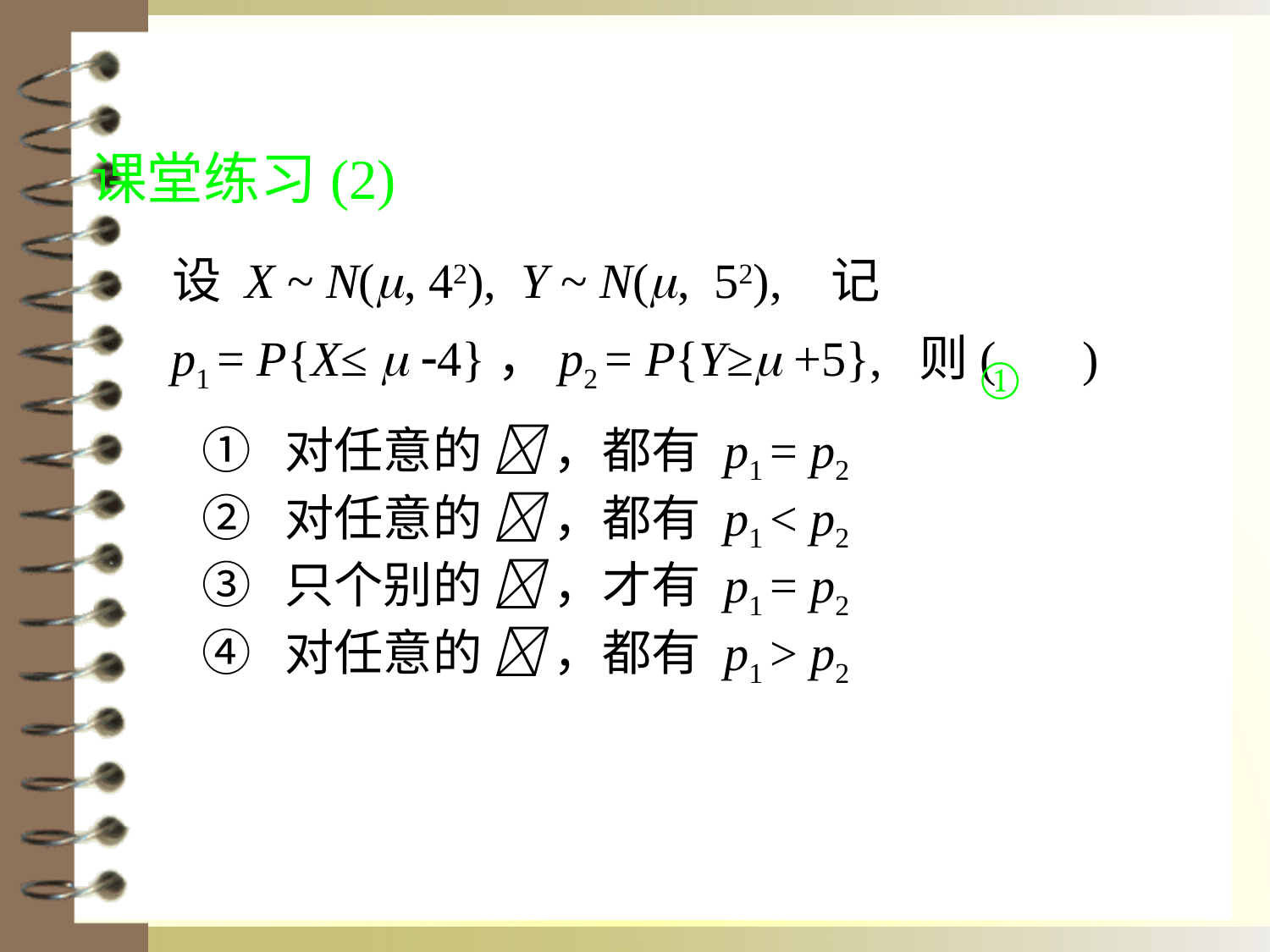

课堂练习(2)
 设 X ~ N(μ, 42),  Y ~ N(μ,  52),   记
  p1 = P{X≤ μ −4}，p2 = P{Y≥μ +5},  则(       )
     ①  对任意的 μ ，都有 p1 = p2
     ②  对任意的 μ ，都有 p1 < p2
     ③  只个别的 μ ，才有 p1 = p2
     ④  对任意的 μ ，都有 p1 > p2
①